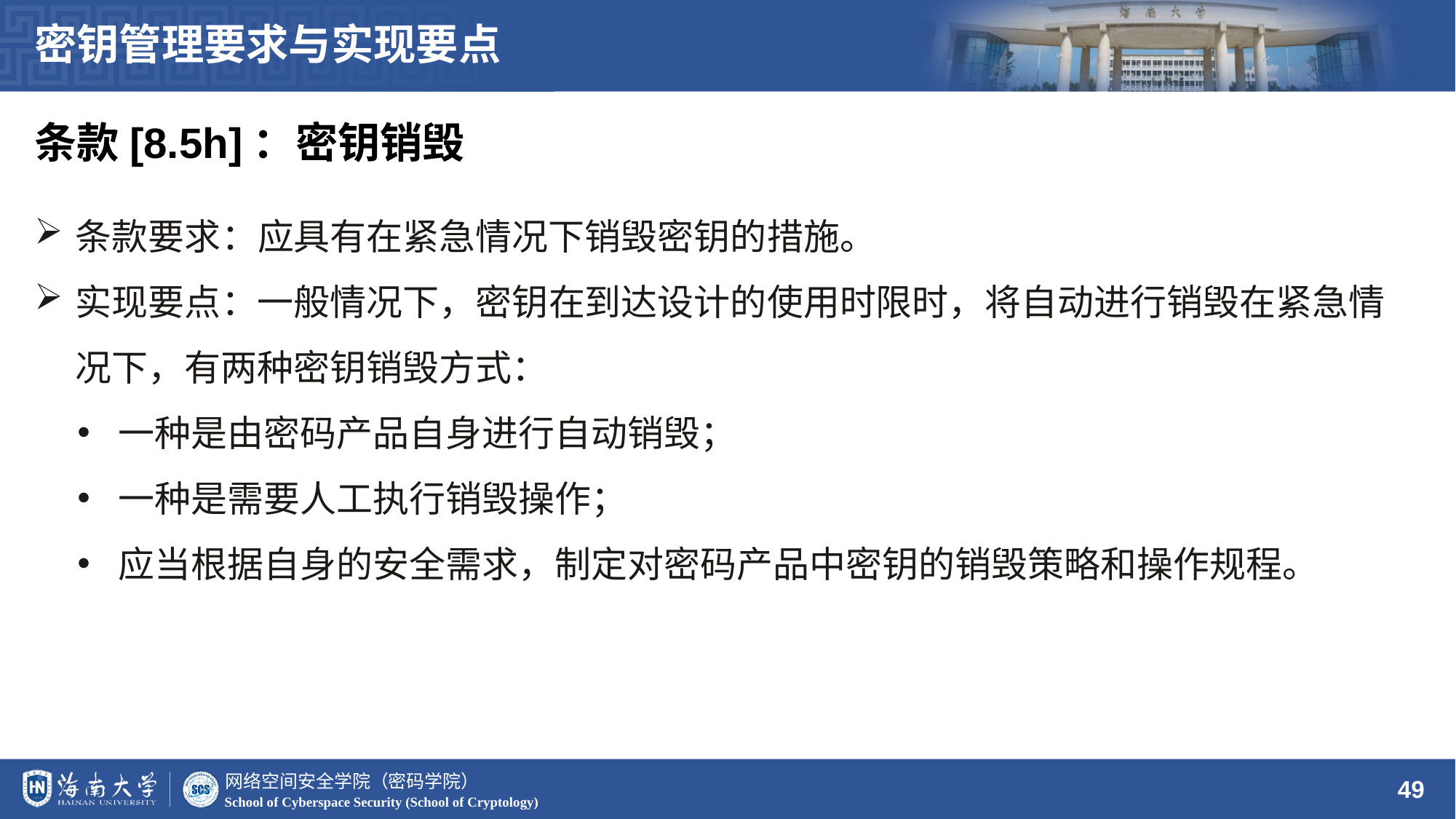

密钥管理要求与实现要点
条款[8.5h]：密钥销毁
条款要求：应具有在紧急情况下销毁密钥的措施。
实现要点：一般情况下，密钥在到达设计的使用时限时，将自动进行销毁在紧急情况下，有两种密钥销毁方式：
一种是由密码产品自身进行自动销毁；
一种是需要人工执行销毁操作；
应当根据自身的安全需求，制定对密码产品中密钥的销毁策略和操作规程。
49